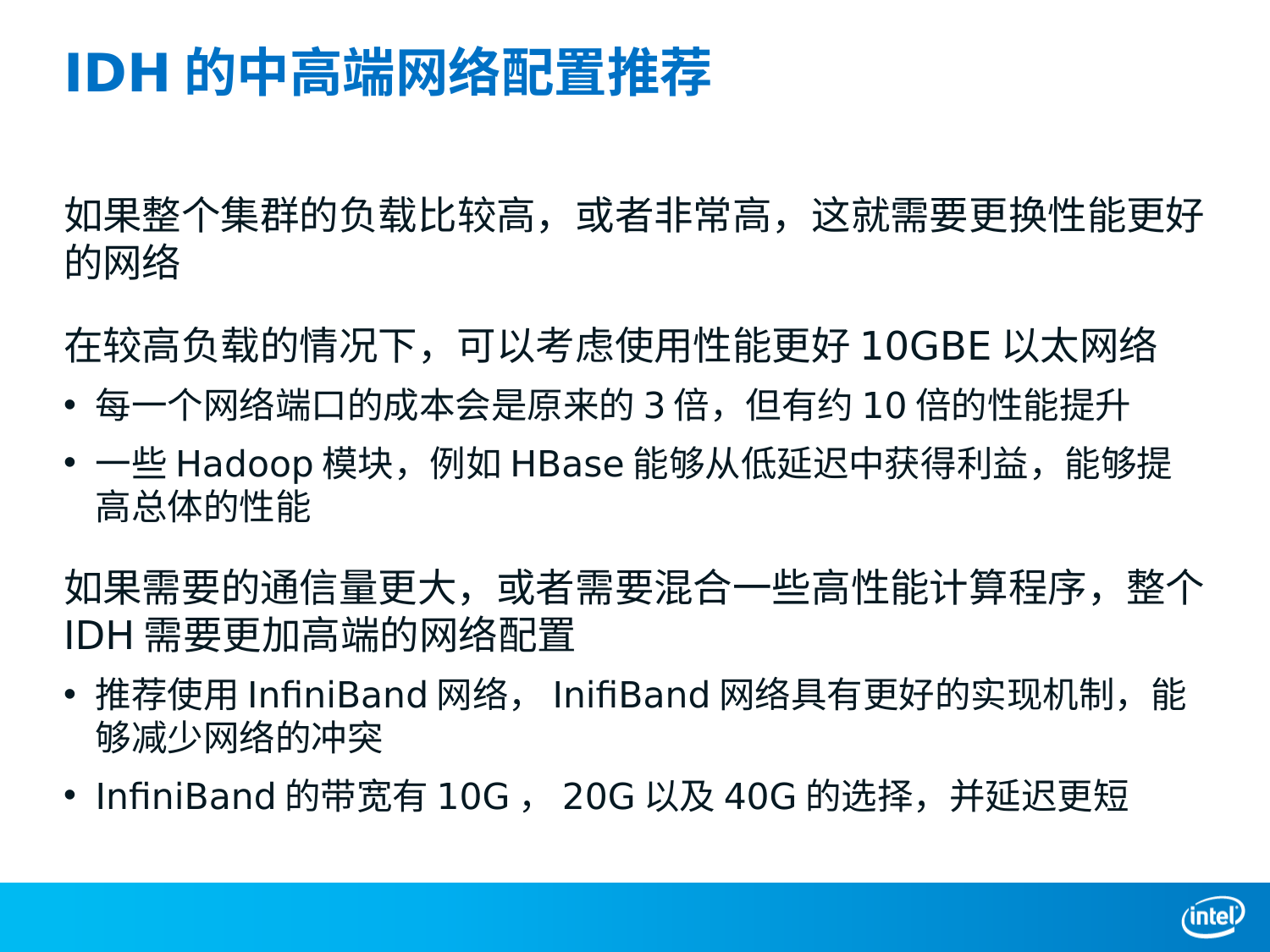

# IDH的中高端网络配置推荐
如果整个集群的负载比较高，或者非常高，这就需要更换性能更好的网络
在较高负载的情况下，可以考虑使用性能更好10GBE以太网络
每一个网络端口的成本会是原来的3倍，但有约10倍的性能提升
一些Hadoop模块，例如HBase能够从低延迟中获得利益，能够提高总体的性能
如果需要的通信量更大，或者需要混合一些高性能计算程序，整个IDH需要更加高端的网络配置
推荐使用InfiniBand网络，InifiBand网络具有更好的实现机制，能够减少网络的冲突
InfiniBand的带宽有10G，20G以及40G的选择，并延迟更短